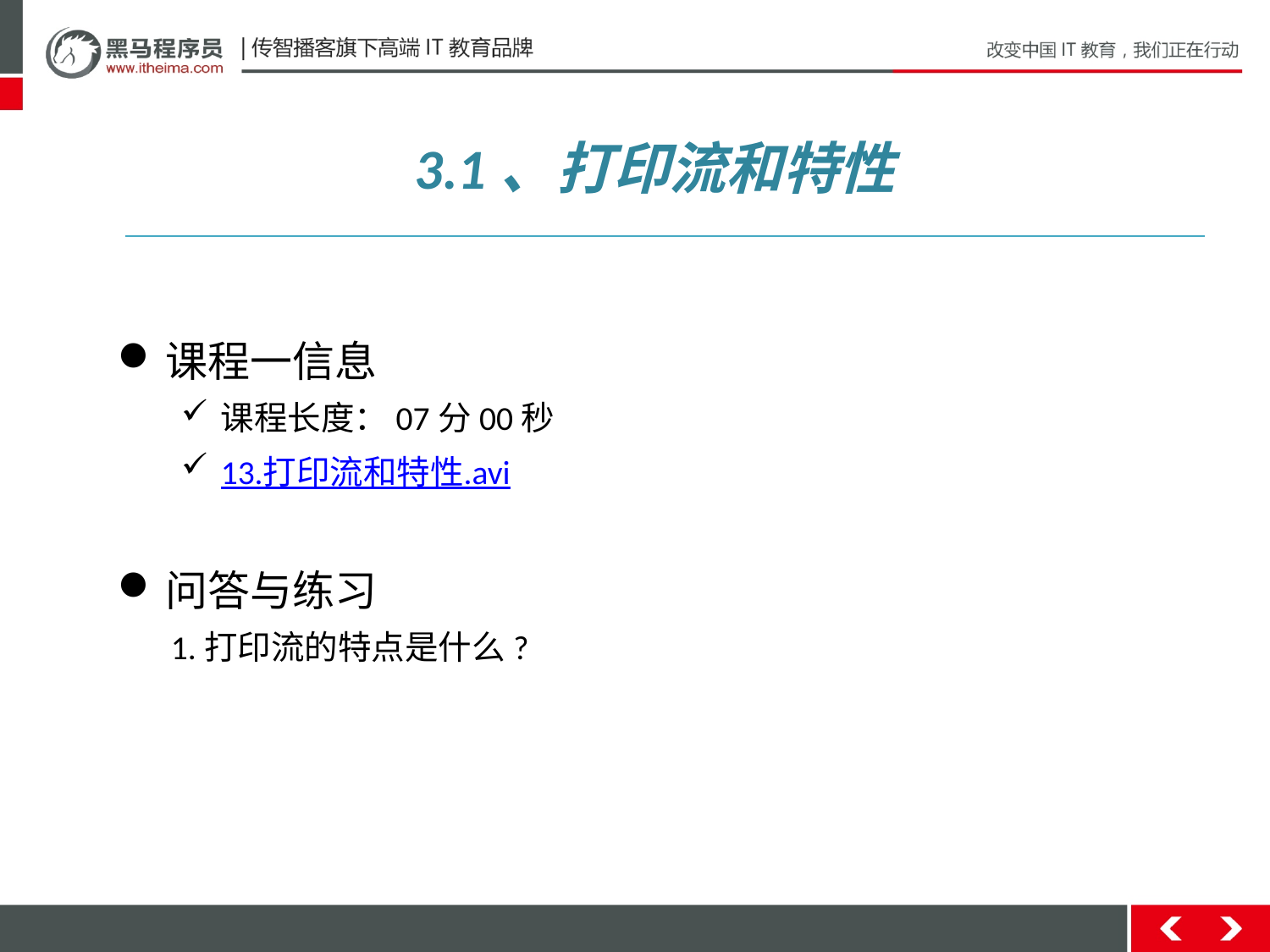

3.1、打印流和特性

课程一信息
课程长度：07分00秒
13.打印流和特性.avi

问答与练习
       1.打印流的特点是什么?